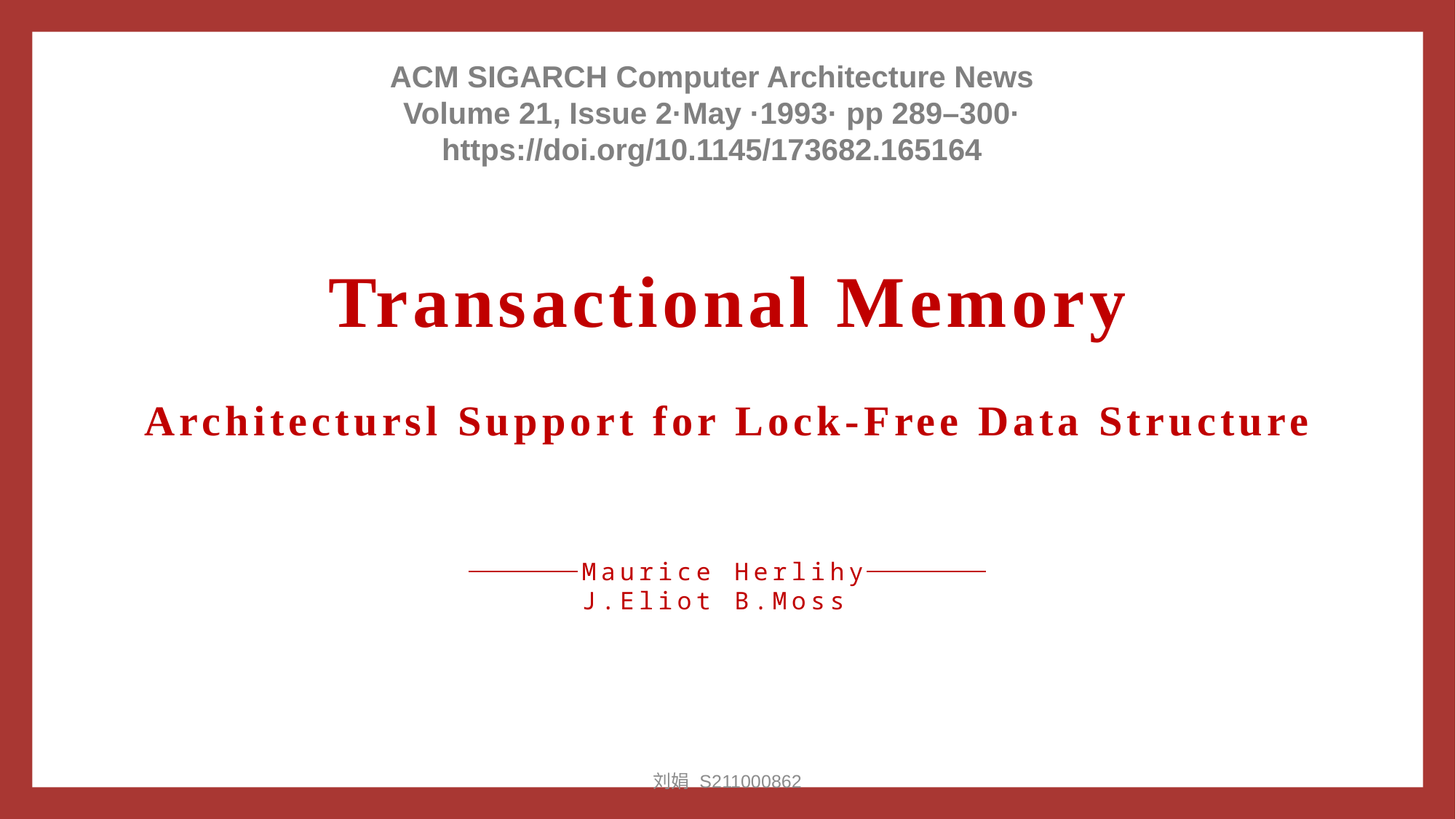

ACM SIGARCH Computer Architecture News
Volume 21, Issue 2·May ·1993· pp 289–300·
https://doi.org/10.1145/173682.165164
Transactional Memory
Architectursl Support for Lock-Free Data Structure
Maurice Herlihy
J.Eliot B.Moss
刘娟 S211000862
1